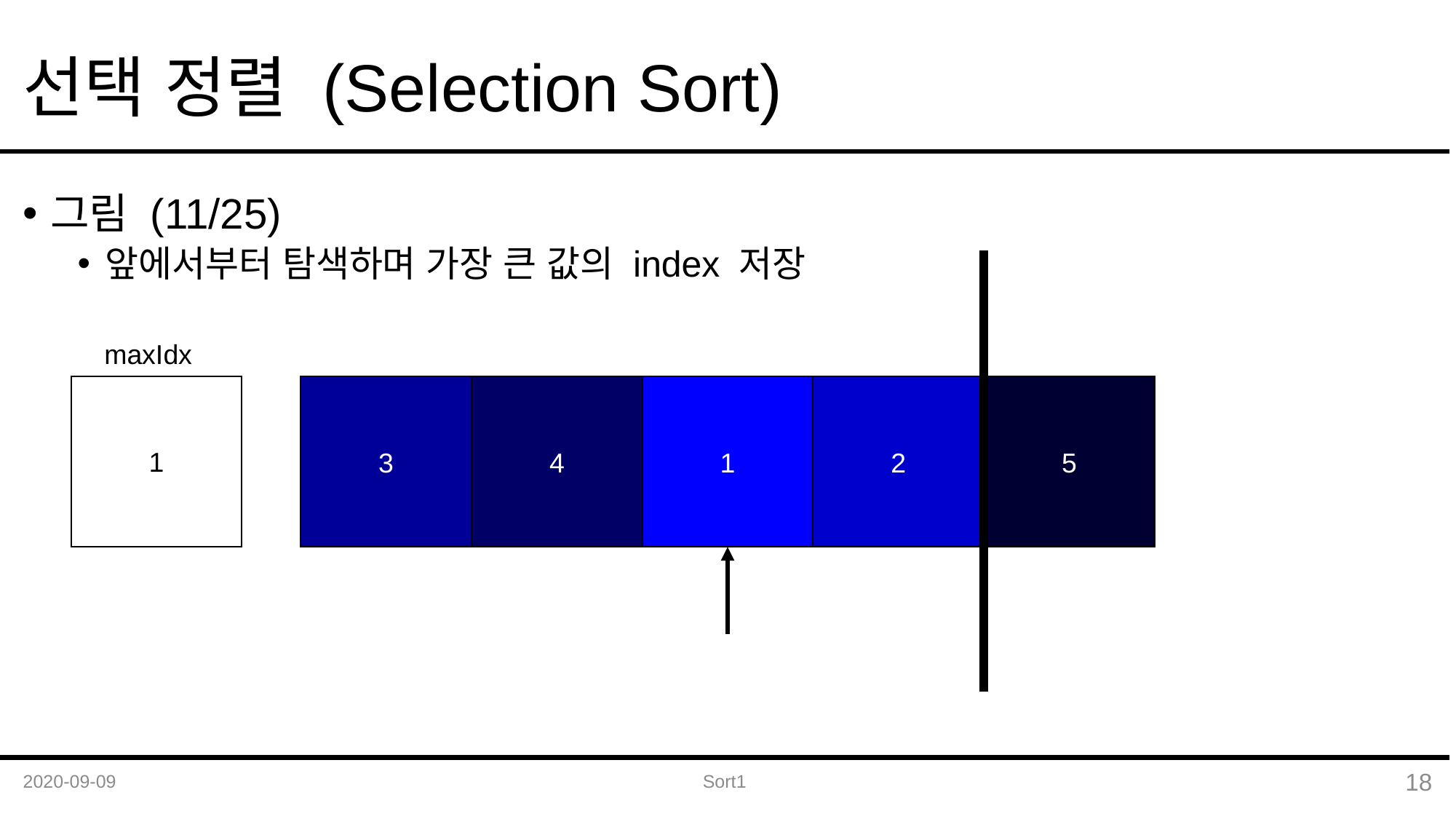

# 선택 정렬 (Selection Sort)
그림 (11/25)
앞에서부터 탐색하며 가장 큰 값의 index 저장

maxIdx
1

5

4
1
2
3
2020-09-09
Sort1
18